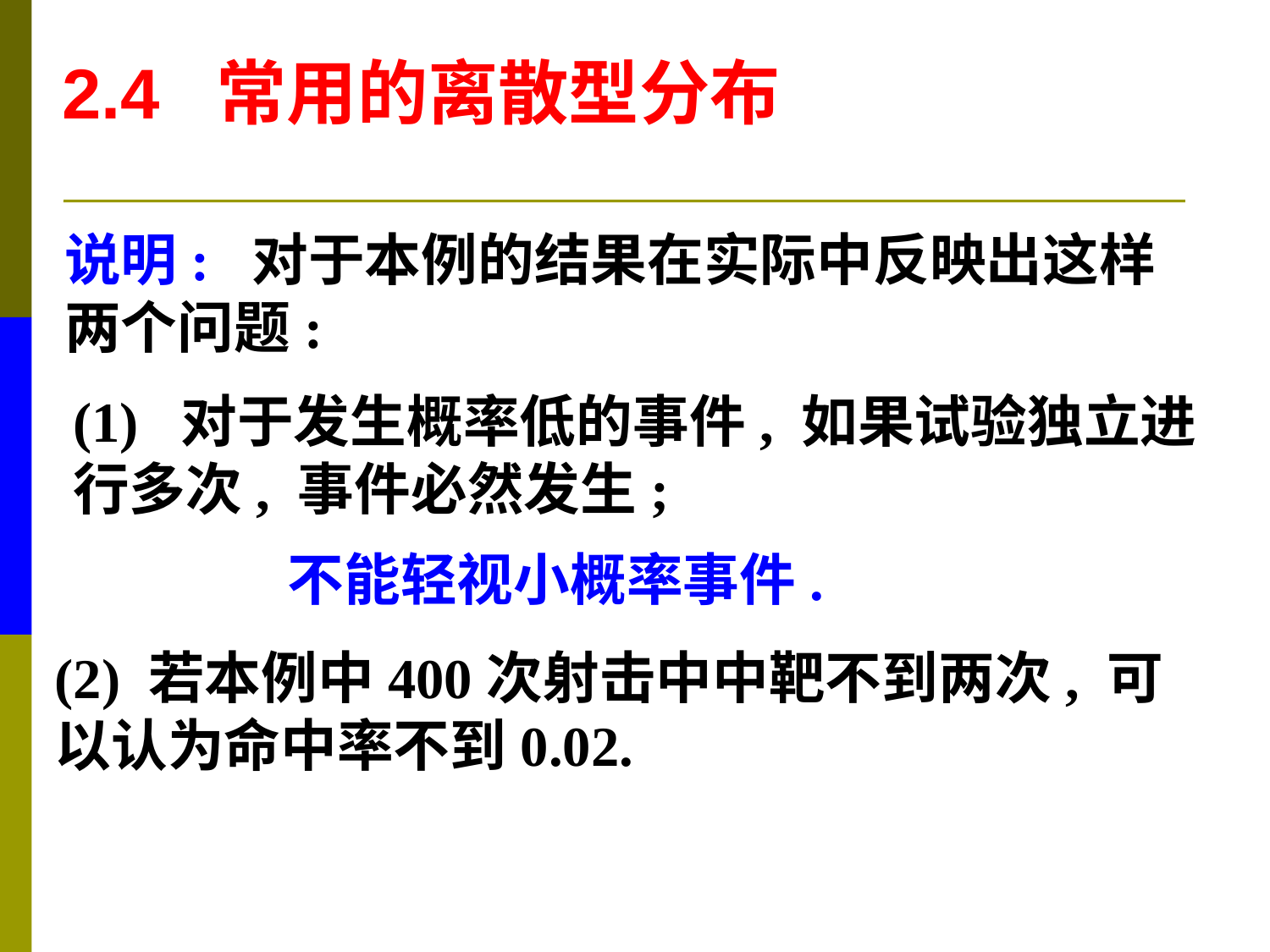

2.4  常用的离散型分布
说明:  对于本例的结果在实际中反映出这样
两个问题:
(1)  对于发生概率低的事件, 如果试验独立进
行多次, 事件必然发生;
不能轻视小概率事件.
(2) 若本例中400次射击中中靶不到两次, 可
以认为命中率不到0.02.